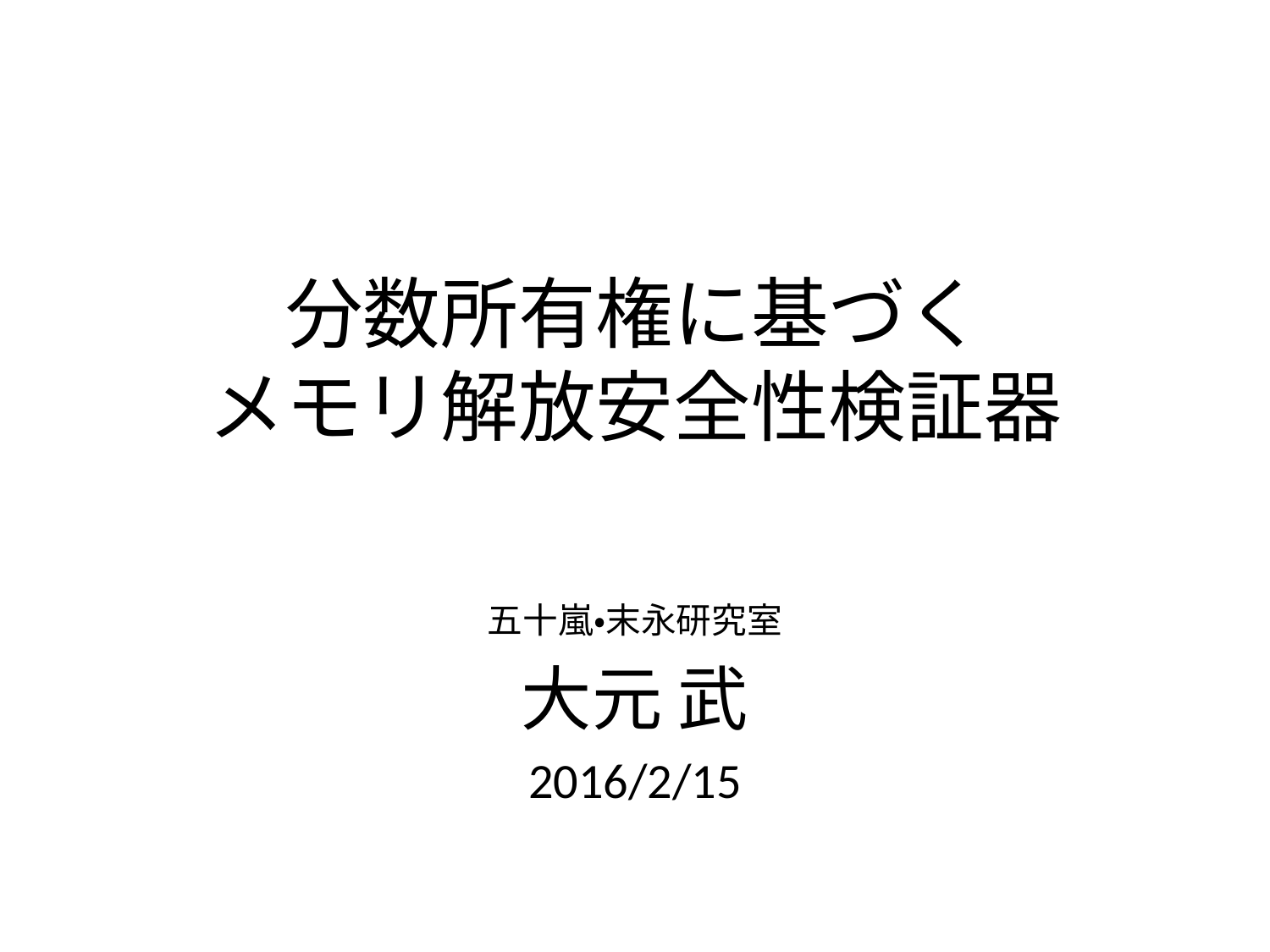

# 分数所有権に基づく メモリ解放安全性検証器
五十嵐・末永研究室
大元 武
2016/2/15